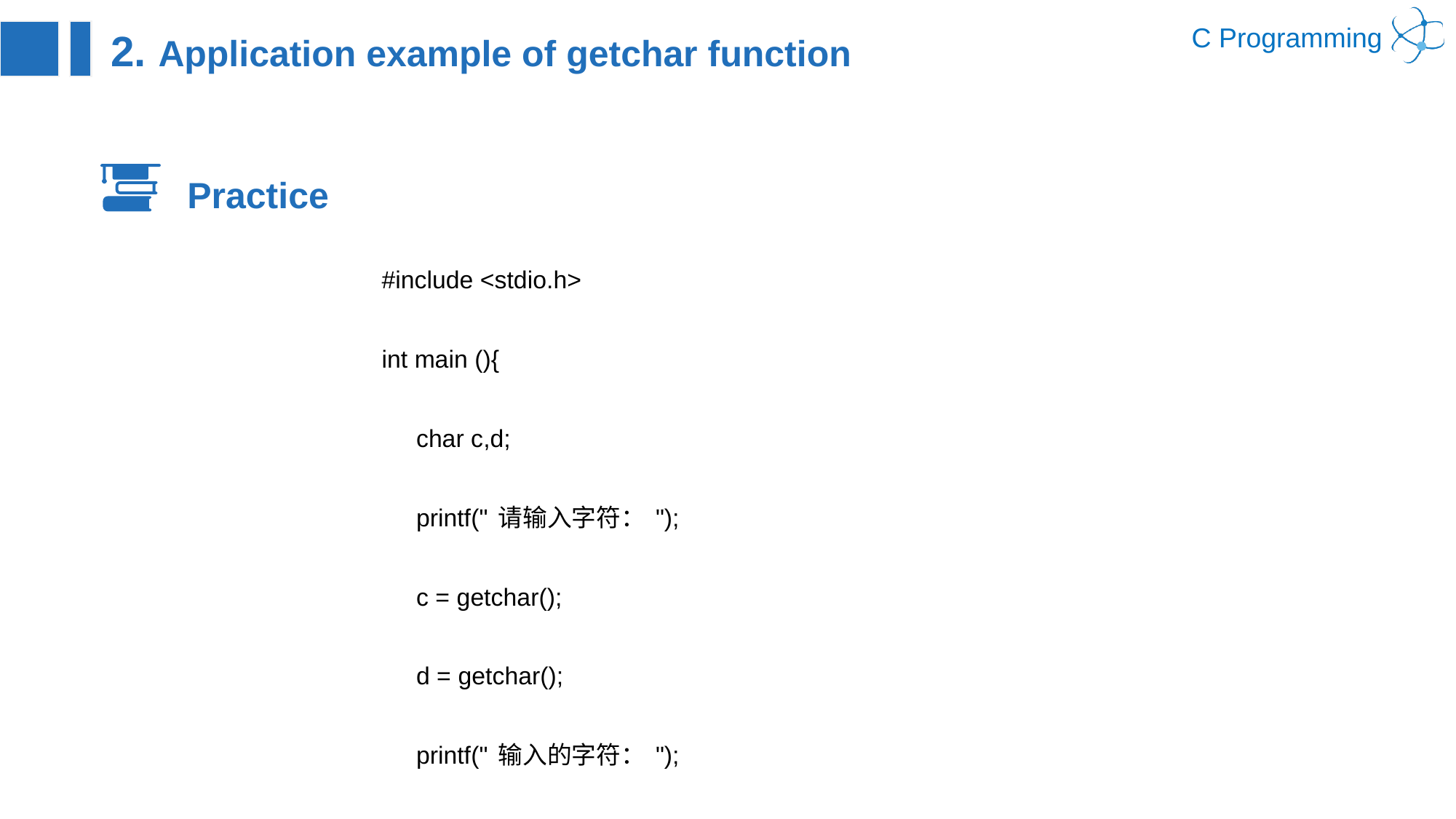

2. Application example of getchar function

Practice

#include <stdio.h>
int main (){
     char c,d;
     printf("请输入字符：");
     c = getchar();
     d = getchar();
     printf("输入的字符：");
     putchar(c);
     putchar(d);
    return(0);
  }